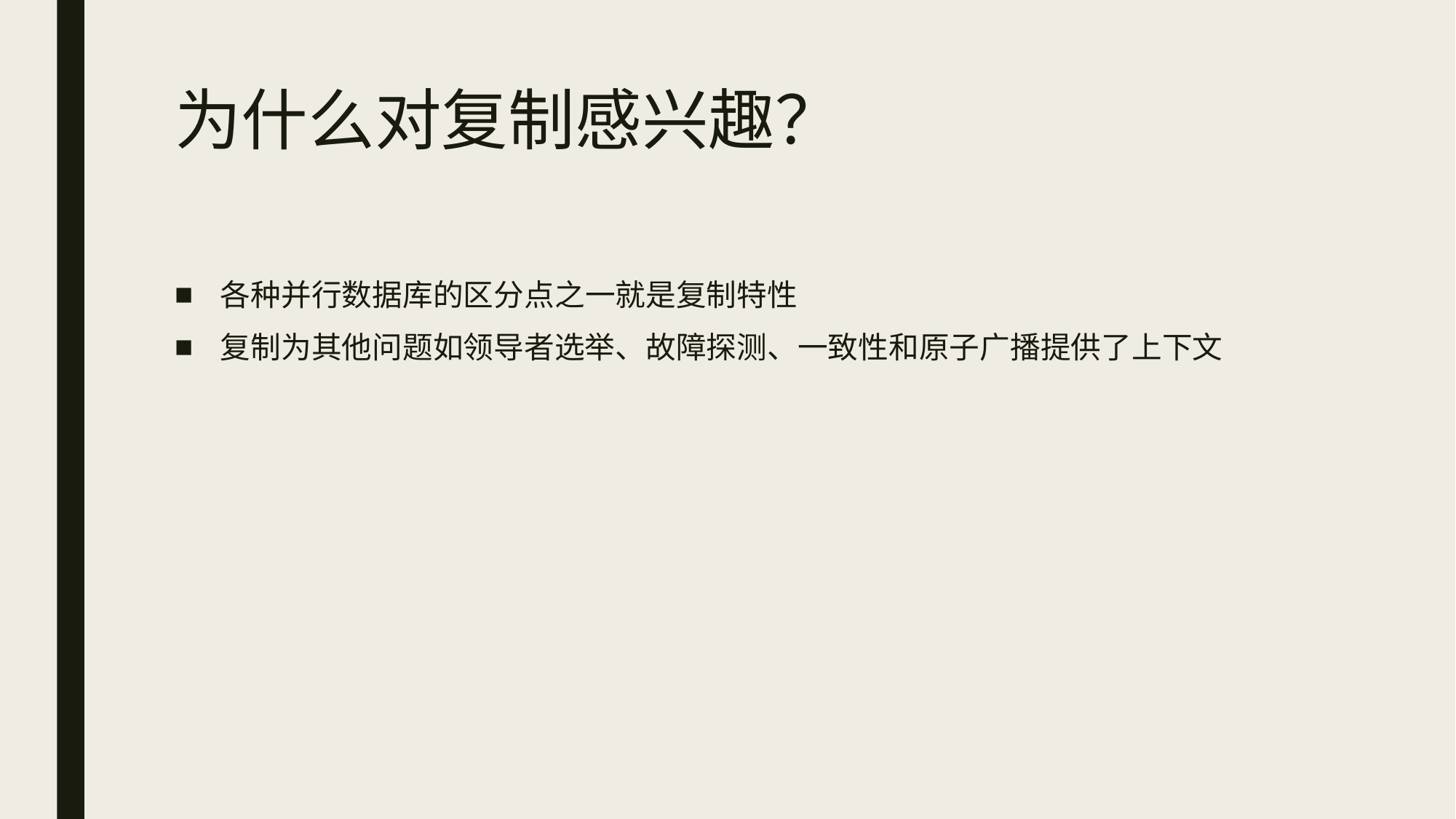

# 为什么对复制感兴趣？
各种并行数据库的区分点之一就是复制特性
复制为其他问题如领导者选举、故障探测、一致性和原子广播提供了上下文